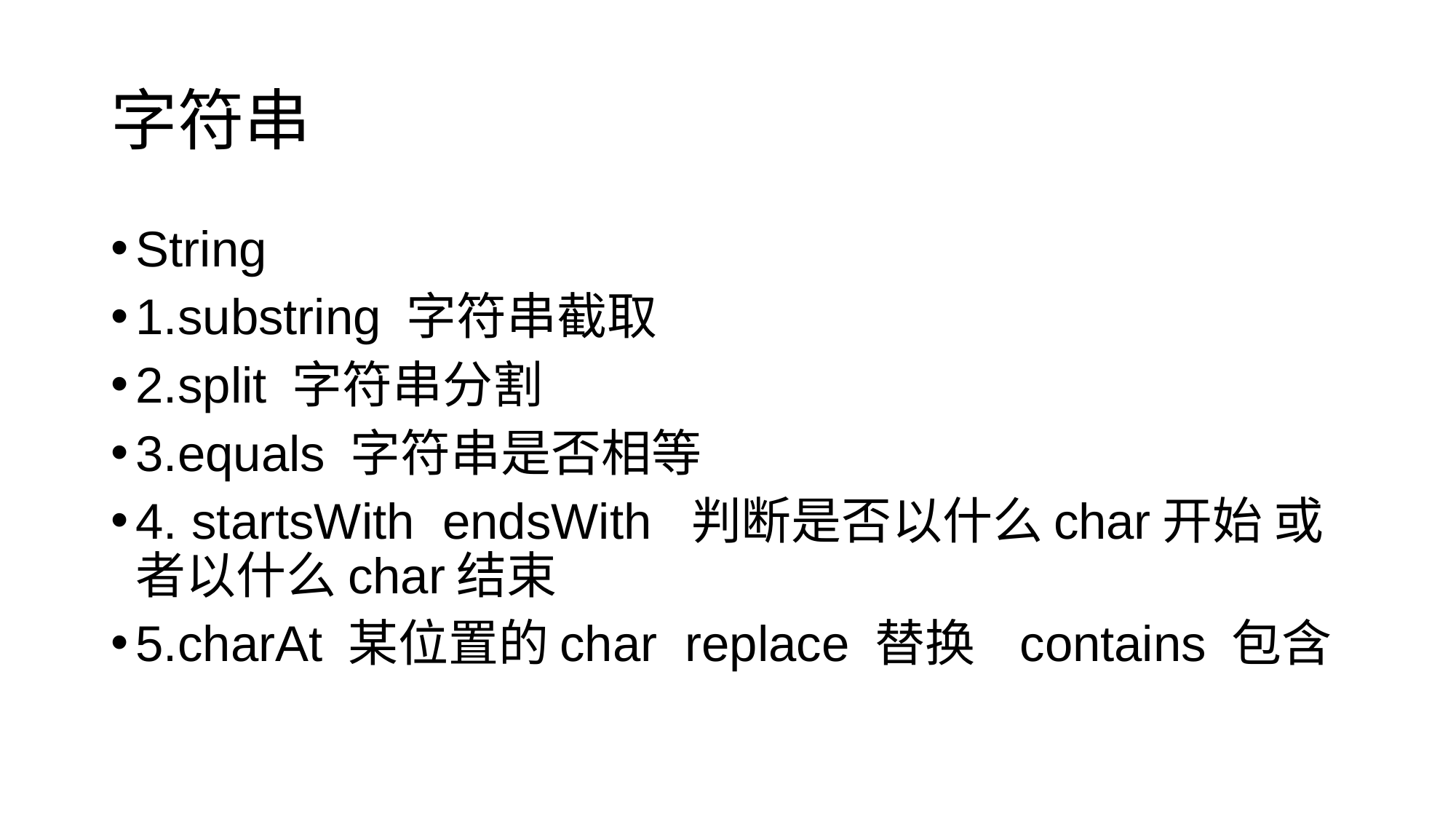

# 字符串
String
1.substring 字符串截取
2.split 字符串分割
3.equals 字符串是否相等
4. startsWith  endsWith  判断是否以什么char开始 或者以什么char结束
5.charAt 某位置的char  replace 替换   contains 包含